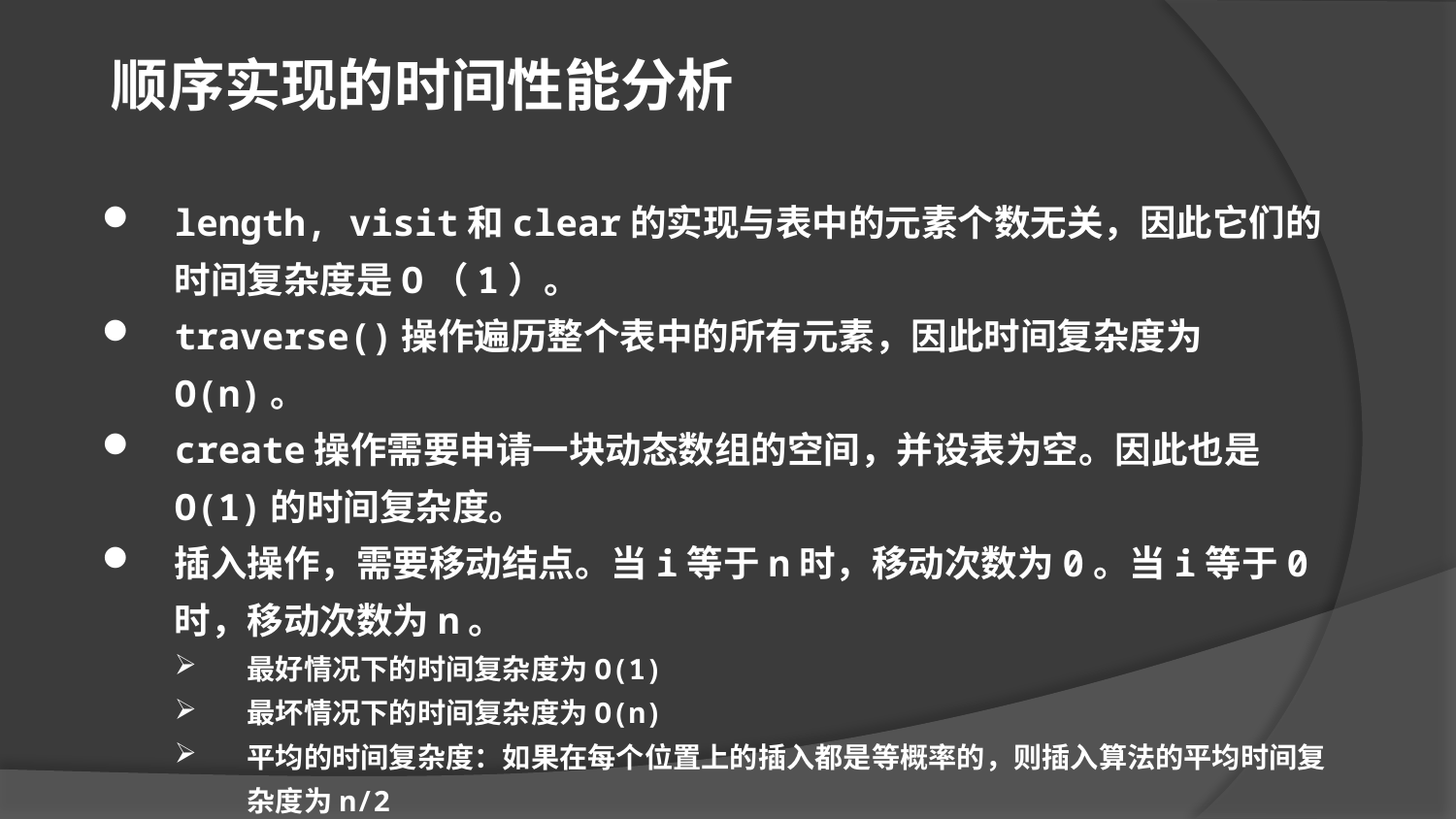

顺序实现的时间性能分析
length, visit和clear的实现与表中的元素个数无关，因此它们的时间复杂度是O（1）。
traverse()操作遍历整个表中的所有元素，因此时间复杂度为O(n)。
create操作需要申请一块动态数组的空间，并设表为空。因此也是O(1)的时间复杂度。
插入操作，需要移动结点。当i等于n时，移动次数为0。当i等于0时，移动次数为n。
最好情况下的时间复杂度为O(1)
最坏情况下的时间复杂度为O(n)
平均的时间复杂度：如果在每个位置上的插入都是等概率的，则插入算法的平均时间复杂度为n/2